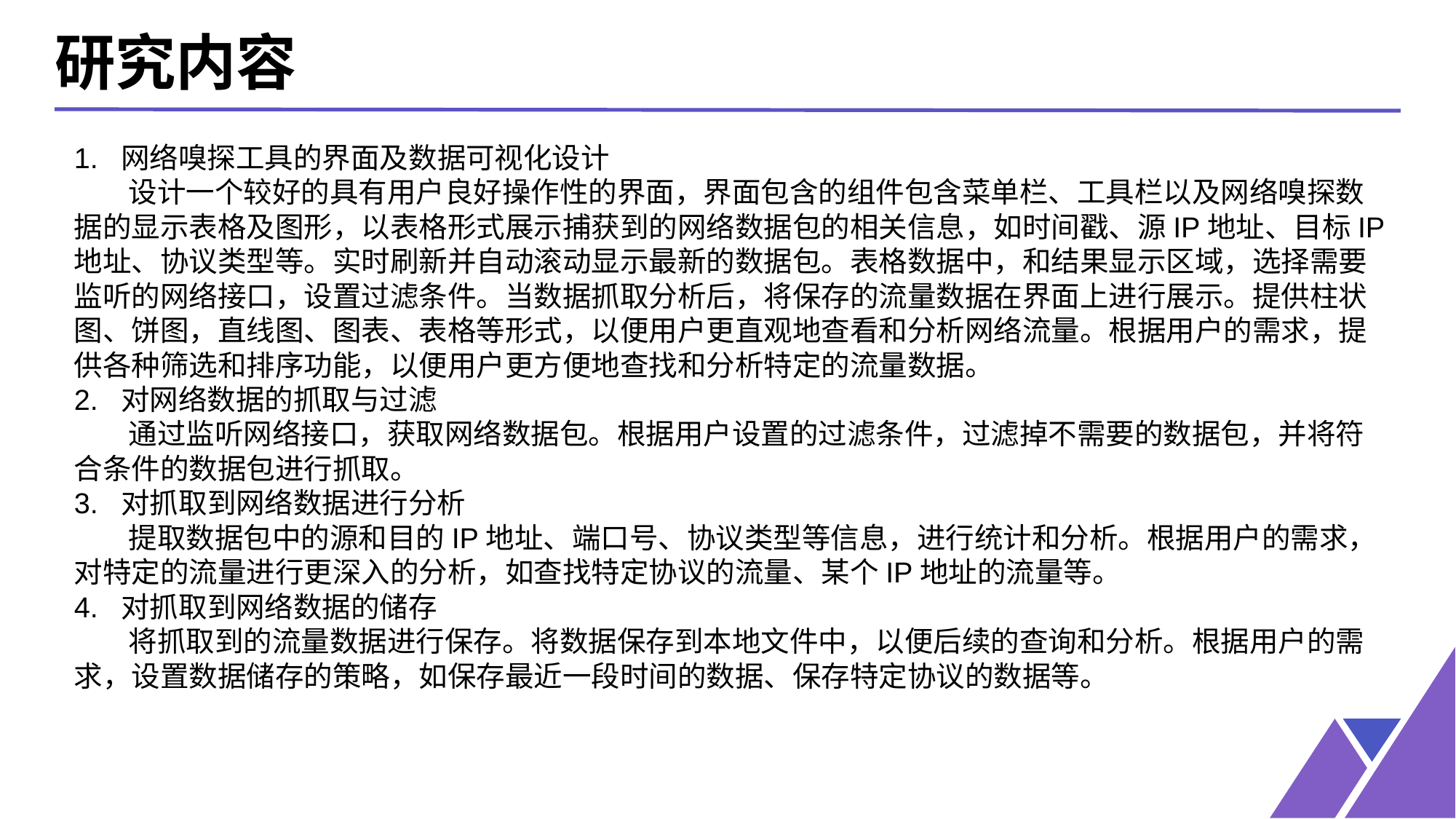

研究内容
1.  网络嗅探工具的界面及数据可视化设计
设计一个较好的具有用户良好操作性的界面，界面包含的组件包含菜单栏、工具栏以及网络嗅探数据的显示表格及图形，以表格形式展示捕获到的网络数据包的相关信息，如时间戳、源IP地址、目标IP地址、协议类型等。实时刷新并自动滚动显示最新的数据包。表格数据中，和结果显示区域，选择需要监听的网络接口，设置过滤条件。当数据抓取分析后，将保存的流量数据在界面上进行展示。提供柱状图、饼图，直线图、图表、表格等形式，以便用户更直观地查看和分析网络流量。根据用户的需求，提供各种筛选和排序功能，以便用户更方便地查找和分析特定的流量数据。
2.  对网络数据的抓取与过滤
通过监听网络接口，获取网络数据包。根据用户设置的过滤条件，过滤掉不需要的数据包，并将符合条件的数据包进行抓取。
3.  对抓取到网络数据进行分析
提取数据包中的源和目的IP地址、端口号、协议类型等信息，进行统计和分析。根据用户的需求，对特定的流量进行更深入的分析，如查找特定协议的流量、某个IP地址的流量等。
4.  对抓取到网络数据的储存
将抓取到的流量数据进行保存。将数据保存到本地文件中，以便后续的查询和分析。根据用户的需求，设置数据储存的策略，如保存最近一段时间的数据、保存特定协议的数据等。